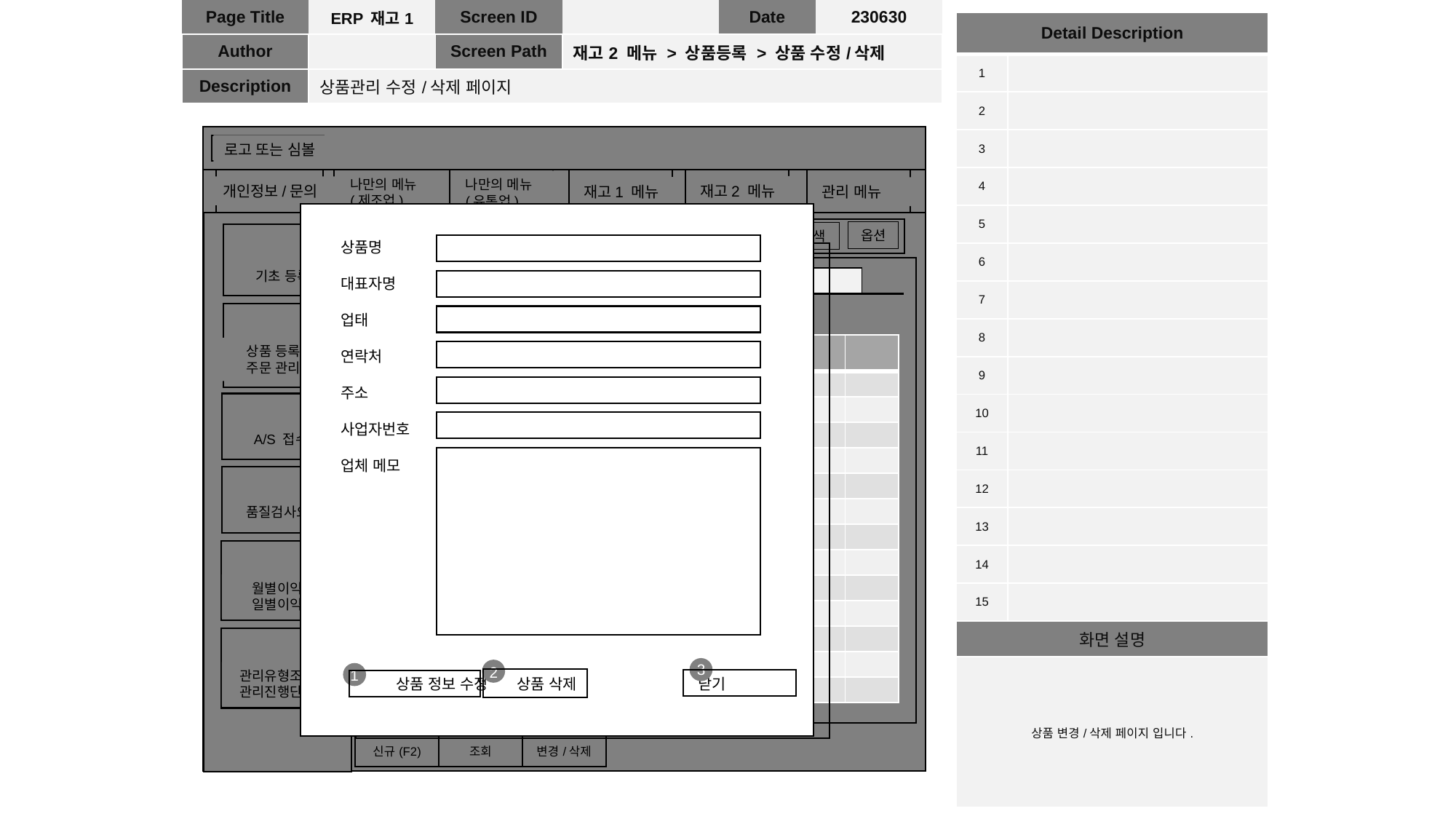

| Page Title | ERP 재고1 | Screen ID |  | Date | 230630 |
| --- | --- | --- | --- | --- | --- |
| Author |  | Screen Path | 재고2 메뉴 > 상품등록 > 상품 수정/삭제 |  |  |
| Description | 상품관리 수정/삭제 페이지 |  |  |  |  |
| Detail Description |  |
| --- | --- |
| 1 |  |
| 2 |  |
| 3 |  |
| 4 |  |
| 5 |  |
| 6 |  |
| 7 |  |
| 8 |  |
| 9 |  |
| 10 |  |
| 11 |  |
| 12 |  |
| 13 |  |
| 14 |  |
| 15 |  |
| 화면 설명 |  |
| 상품 변경/삭제 페이지 입니다. |  |

로고 또는 심볼

나만의 메뉴(제조업)
나만의 메뉴(유통업)
재고2 메뉴
개인정보/문의
재고1 메뉴
관리 메뉴

나만의 메뉴(제조업)

나만의 메뉴(유통업)
옵션
옵션

검색
쇼핑몰 리스트

쇼핑몰 관리
상품명

대표자명

업태

연락처

주소

사업자번호

업체 메모

2

기초 등록
| 전체 |  |  |  |  |  |  |
| --- | --- | --- | --- | --- | --- | --- |

3
1 2 3

거래처 코드       거래처명         대표자명        연락처       사용구분      주소
상품 관리

>
>

BA00801          거래처1           김대표    010-1234-5678    사용      대전 서구
|  |  |  |  |  |  |  |  |  |
| --- | --- | --- | --- | --- | --- | --- | --- | --- |
|  |  |  |  |  |  |  |  |  |
|  |  |  |  |  |  |  |  |  |
|  |  |  |  |  |  |  |  |  |
|  |  |  |  |  |  |  |  |  |
|  |  |  |  |  |  |  |  |  |
|  |  |  |  |  |  |  |  |  |
|  |  |  |  |  |  |  |  |  |
|  |  |  |  |  |  |  |  |  |
|  |  |  |  |  |  |  |  |  |
|  |  |  |  |  |  |  |  |  |
|  |  |  |  |  |  |  |  |  |
|  |  |  |  |  |  |  |  |  |
|  |  |  |  |  |  |  |  |  |
상품 등록
주문 관리

A/S 관리

A/S 접수

품질관리
품질검사요청
거래처 리스트
품질검사요청

이익관리
월별이익
일별이익

오더관리
3
2

1
관리유형조회
관리진행단계

상품 정보 수정       상품 삭제                             닫기

5

거래처 추가
| 신규(F2) | 조회 | 변경/삭제 |
| --- | --- | --- |